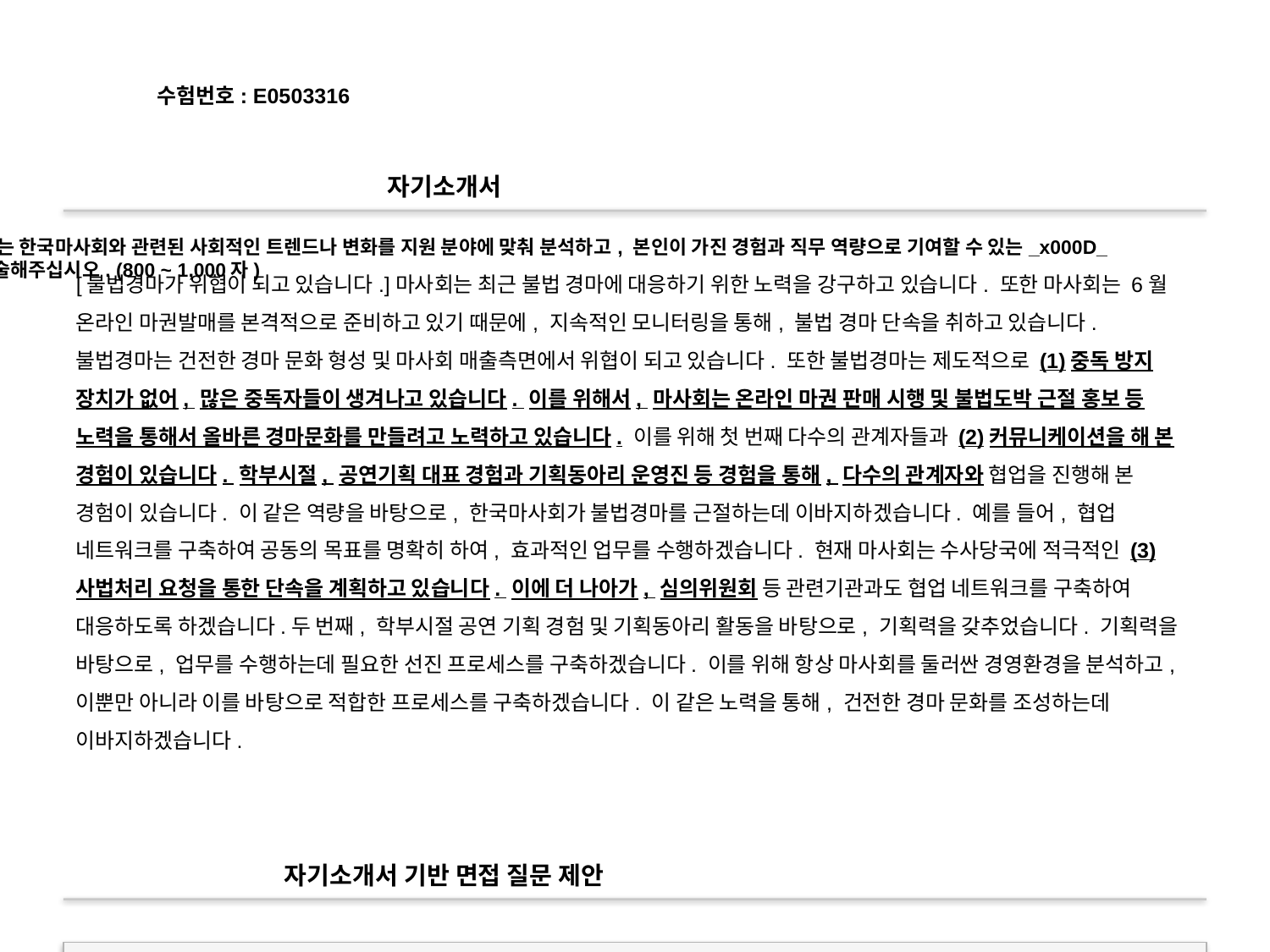

수험번호: E0503316
#

자기소개서

본인이 최근 관심을 갖고 있는 한국마사회와 관련된 사회적인 트렌드나 변화를 지원 분야에 맞춰 분석하고, 본인이 가진 경험과 직무 역량으로 기여할 수 있는_x000D_
바가 무엇인지 자세하게 기술해주십시오. (800 ~ 1,000자)

[불법경마가 위협이 되고 있습니다.]마사회는 최근 불법 경마에 대응하기 위한 노력을 강구하고 있습니다. 또한 마사회는 6월 온라인 마권발매를 본격적으로 준비하고 있기 때문에, 지속적인 모니터링을 통해, 불법 경마 단속을 취하고 있습니다. 불법경마는 건전한 경마 문화 형성 및 마사회 매출측면에서 위협이 되고 있습니다. 또한 불법경마는 제도적으로 (1)중독 방지 장치가 없어, 많은 중독자들이 생겨나고 있습니다. 이를 위해서, 마사회는 온라인 마권 판매 시행 및 불법도박 근절 홍보 등 노력을 통해서 올바른 경마문화를 만들려고 노력하고 있습니다. 이를 위해 첫 번째 다수의 관계자들과 (2)커뮤니케이션을 해 본 경험이 있습니다. 학부시절, 공연기획 대표 경험과 기획동아리 운영진 등 경험을 통해, 다수의 관계자와 협업을 진행해 본 경험이 있습니다. 이 같은 역량을 바탕으로, 한국마사회가 불법경마를 근절하는데 이바지하겠습니다. 예를 들어, 협업 네트워크를 구축하여 공동의 목표를 명확히 하여, 효과적인 업무를 수행하겠습니다. 현재 마사회는 수사당국에 적극적인 (3)사법처리 요청을 통한 단속을 계획하고 있습니다. 이에 더 나아가, 심의위원회 등 관련기관과도 협업 네트워크를 구축하여 대응하도록 하겠습니다.두 번째, 학부시절 공연 기획 경험 및 기획동아리 활동을 바탕으로, 기획력을 갖추었습니다. 기획력을 바탕으로, 업무를 수행하는데 필요한 선진 프로세스를 구축하겠습니다. 이를 위해 항상 마사회를 둘러싼 경영환경을 분석하고, 이뿐만 아니라 이를 바탕으로 적합한 프로세스를 구축하겠습니다. 이 같은 노력을 통해, 건전한 경마 문화를 조성하는데 이바지하겠습니다.

자기소개서 기반 면접 질문 제안

(1) 불법경마 대응을 위해 구축하고자 하는 협업 네트워크의 주요 구성은 무엇인가요?
(2) 공연기획 대표 경험이 불법경마 근절에 어떻게 기여할 수 있나요?
(3) 선진 프로세스를 구축함으로써 기대하는 바람직한 결과는 무엇인가요?